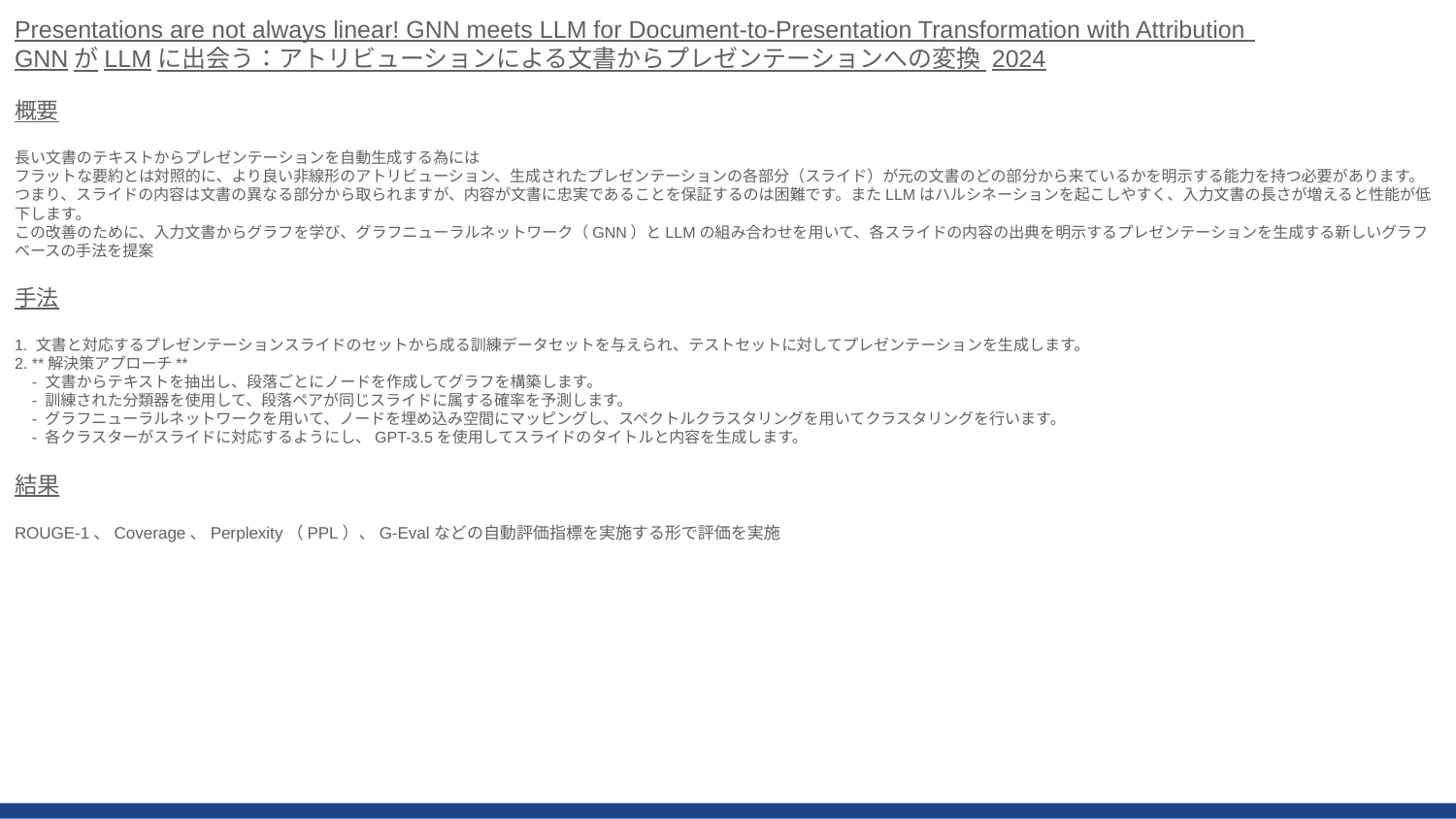

Presentations are not always linear! GNN meets LLM for Document-to-Presentation Transformation with Attribution
GNNがLLMに出会う：アトリビューションによる文書からプレゼンテーションへの変換 2024
概要
長い文書のテキストからプレゼンテーションを自動生成する為には
フラットな要約とは対照的に、より良い非線形のアトリビューション、生成されたプレゼンテーションの各部分（スライド）が元の文書のどの部分から来ているかを明示する能力を持つ必要があります。
つまり、スライドの内容は文書の異なる部分から取られますが、内容が文書に忠実であることを保証するのは困難です。またLLMはハルシネーションを起こしやすく、入力文書の長さが増えると性能が低下します。
この改善のために、入力文書からグラフを学び、グラフニューラルネットワーク（GNN）とLLMの組み合わせを用いて、各スライドの内容の出典を明示するプレゼンテーションを生成する新しいグラフベースの手法を提案
手法
1. 文書と対応するプレゼンテーションスライドのセットから成る訓練データセットを与えられ、テストセットに対してプレゼンテーションを生成します。
2. **解決策アプローチ**
    - 文書からテキストを抽出し、段落ごとにノードを作成してグラフを構築します。
    - 訓練された分類器を使用して、段落ペアが同じスライドに属する確率を予測します。
    - グラフニューラルネットワークを用いて、ノードを埋め込み空間にマッピングし、スペクトルクラスタリングを用いてクラスタリングを行います。
    - 各クラスターがスライドに対応するようにし、GPT-3.5を使用してスライドのタイトルと内容を生成します。
結果
ROUGE-1、Coverage、Perplexity（PPL）、G-Evalなどの自動評価指標を実施する形で評価を実施